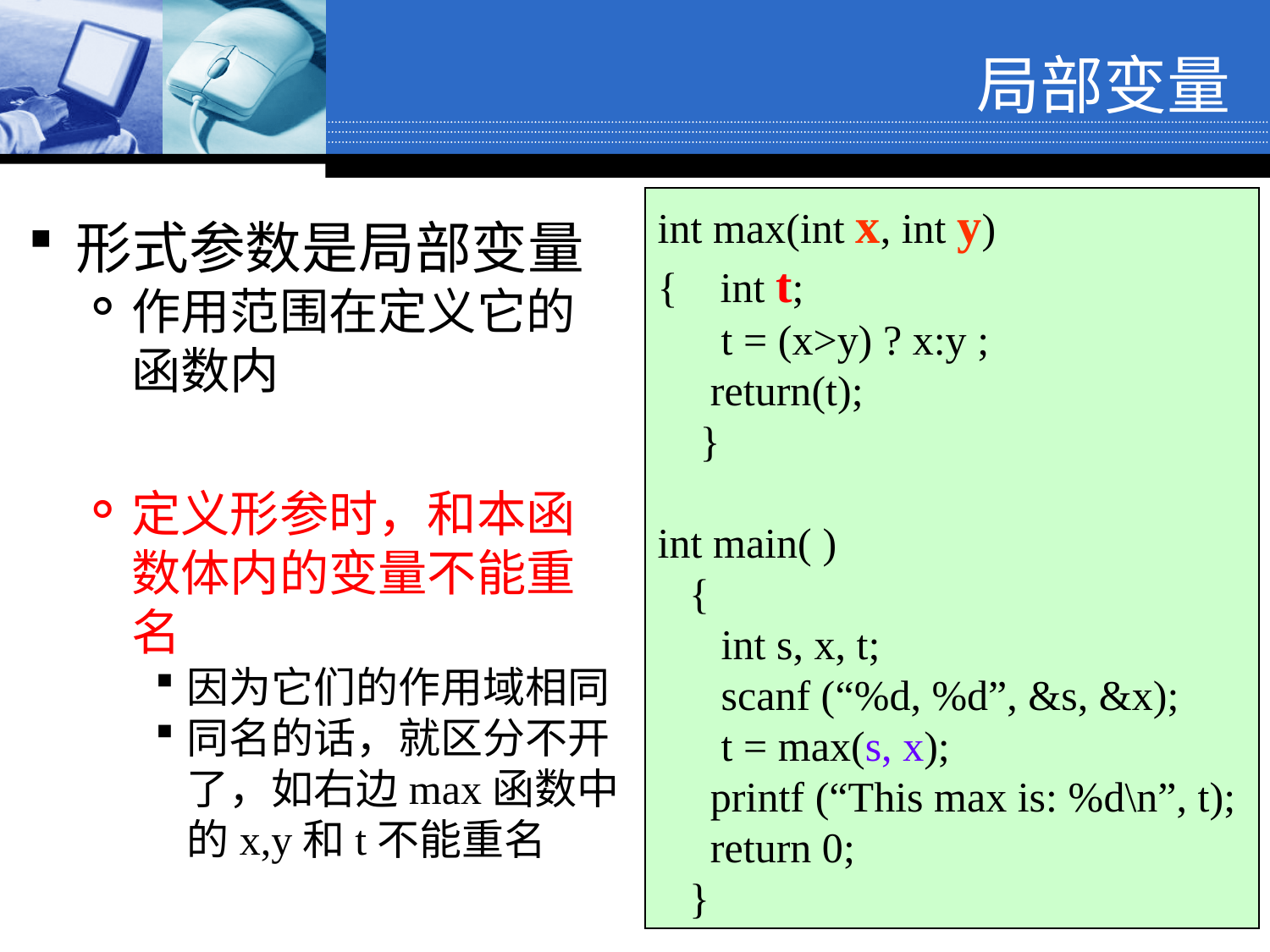

局部变量
int max(int x, int y)
{    int t;
      t = (x>y) ? x:y ;
     return(t);
    }

int main( )
   {
      int s, x, t;
      scanf (“%d, %d”, &s, &x);
      t = max(s, x);
     printf (“This max is: %d\n”, t);
     return 0;
   }
形式参数是局部变量
作用范围在定义它的函数内

定义形参时，和本函数体内的变量不能重名
因为它们的作用域相同
同名的话，就区分不开了，如右边max函数中的x,y和t不能重名